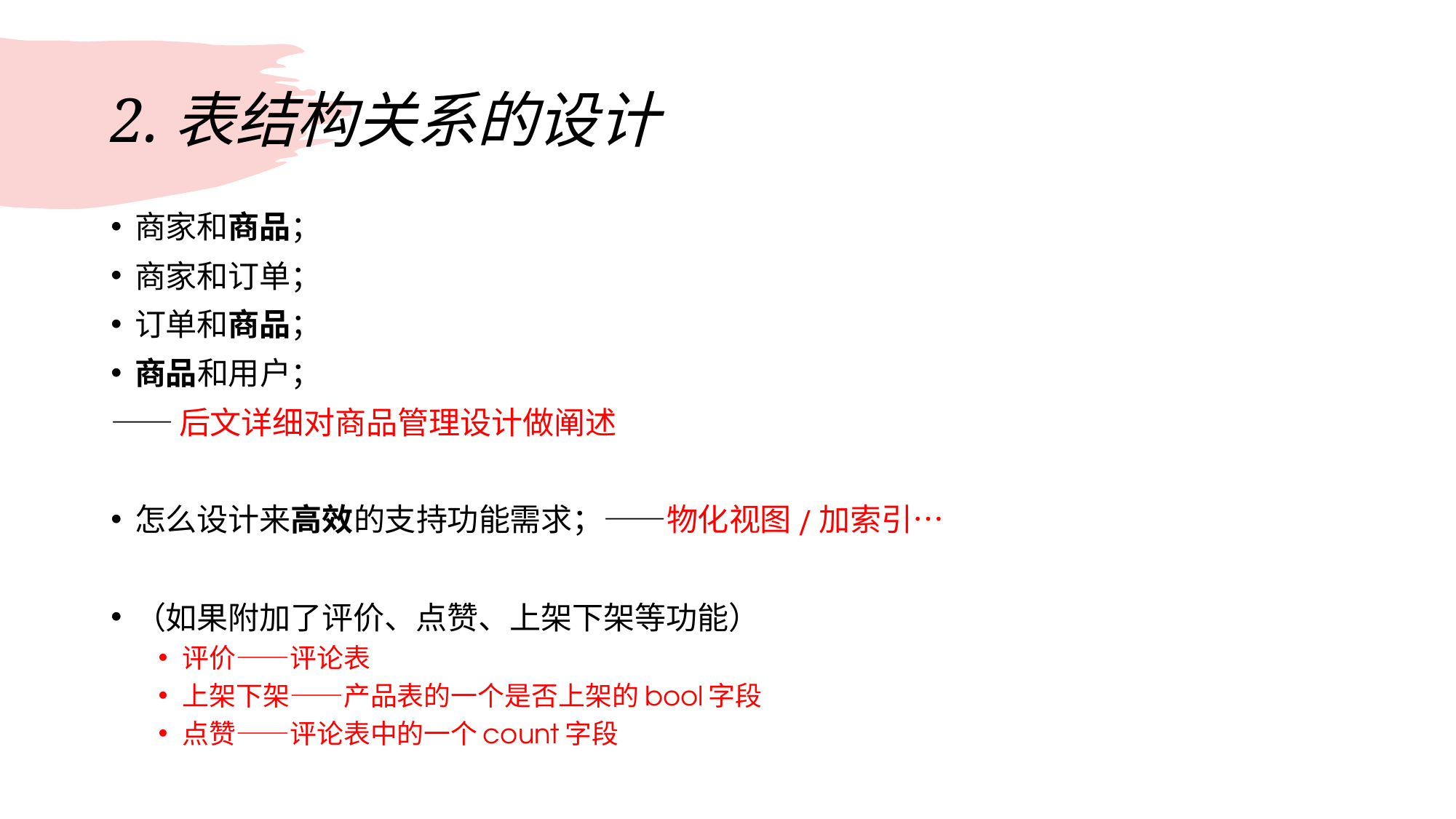

# 2.表结构关系的设计
商家和商品；
商家和订单；
订单和商品；
商品和用户；
——后文详细对商品管理设计做阐述

怎么设计来高效的支持功能需求；——物化视图/加索引…

（如果附加了评价、点赞、上架下架等功能）
评价——评论表
上架下架——产品表的一个是否上架的bool字段
点赞——评论表中的一个count字段